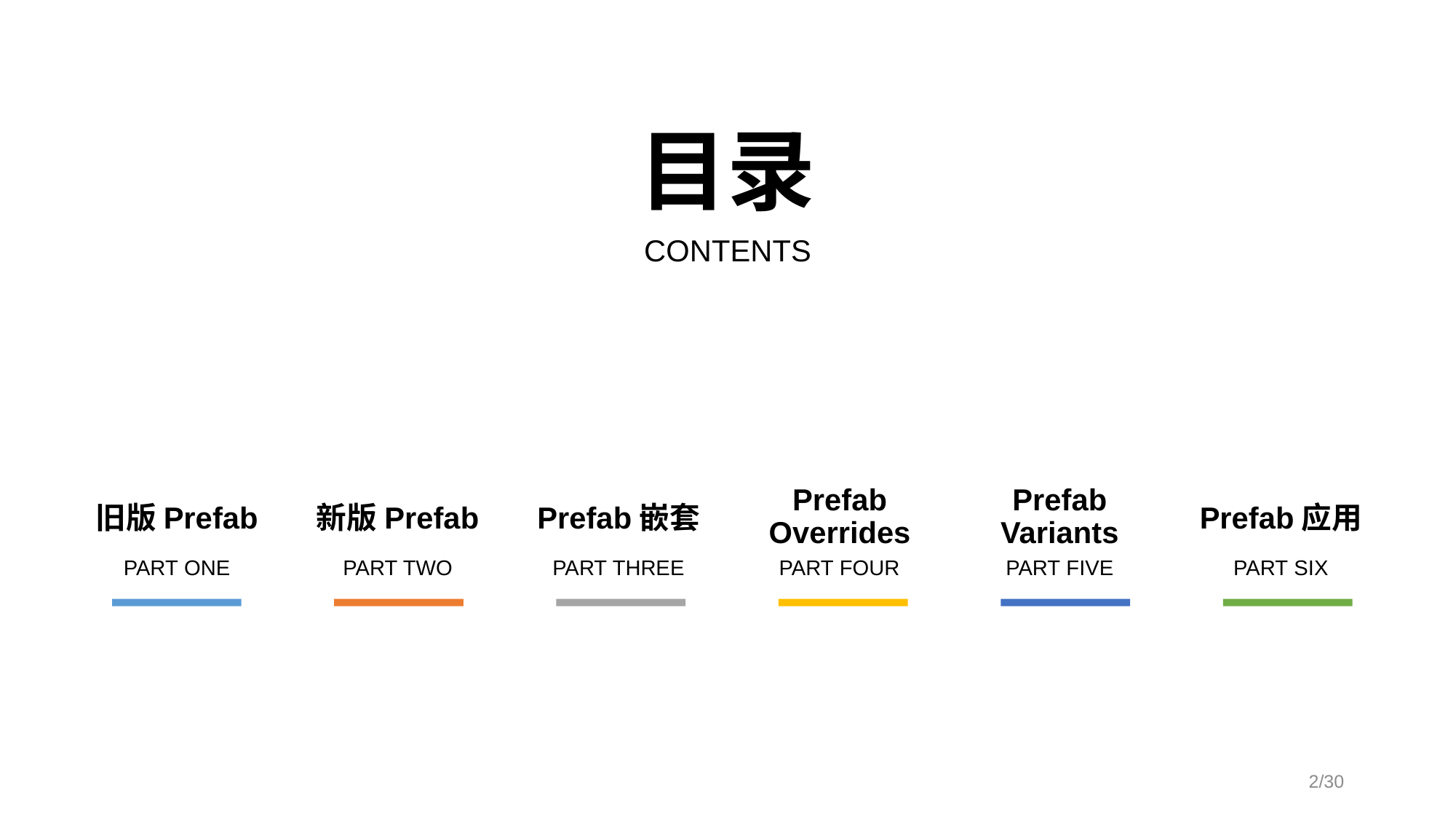

西山居技术美术组
目录
CONTENTS

Prefab Overrides
Prefab Variants
新版Prefab
Prefab嵌套
Prefab应用
旧版Prefab
PART TWO
PART THREE
PART FOUR
PART SIX
PART ONE
PART FIVE

2/30